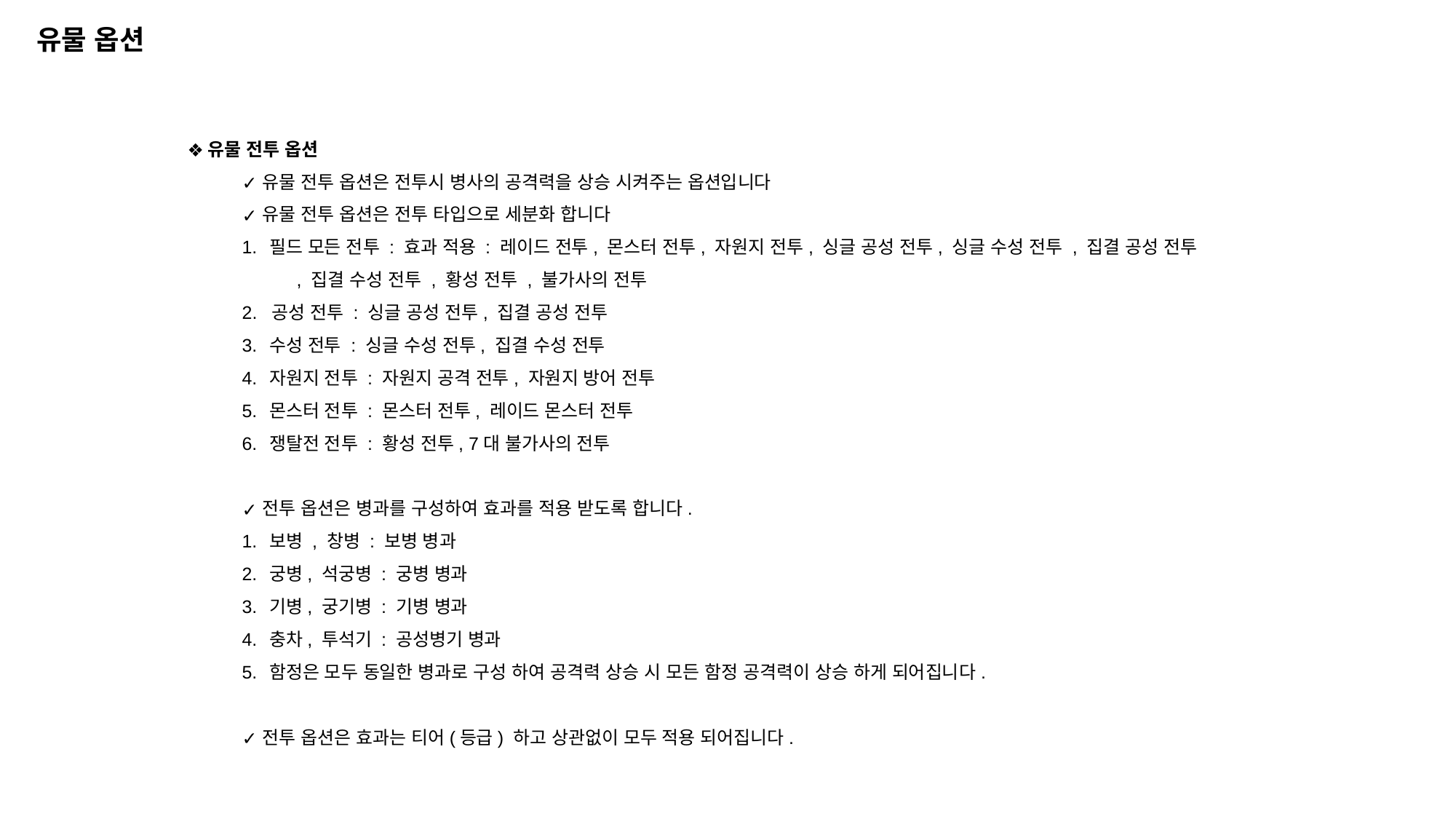

유물 옵션
유물 전투 옵션
유물 전투 옵션은 전투시 병사의 공격력을 상승 시켜주는 옵션입니다
유물 전투 옵션은 전투 타입으로 세분화 합니다
필드 모든 전투 : 효과 적용 : 레이드 전투, 몬스터 전투, 자원지 전투, 싱글 공성 전투, 싱글 수성 전투 , 집결 공성 전투
, 집결 수성 전투 , 황성 전투 , 불가사의 전투
2.  공성 전투 : 싱글 공성 전투, 집결 공성 전투
수성 전투 : 싱글 수성 전투, 집결 수성 전투
자원지 전투 : 자원지 공격 전투, 자원지 방어 전투
몬스터 전투 : 몬스터 전투, 레이드 몬스터 전투
쟁탈전 전투 : 황성 전투, 7대 불가사의 전투

전투 옵션은 병과를 구성하여 효과를 적용 받도록 합니다.
보병 , 창병 : 보병 병과
궁병, 석궁병 : 궁병 병과
기병, 궁기병 : 기병 병과
충차, 투석기 : 공성병기 병과
함정은 모두 동일한 병과로 구성 하여 공격력 상승 시 모든 함정 공격력이 상승 하게 되어집니다.

전투 옵션은 효과는 티어(등급) 하고 상관없이 모두 적용 되어집니다.